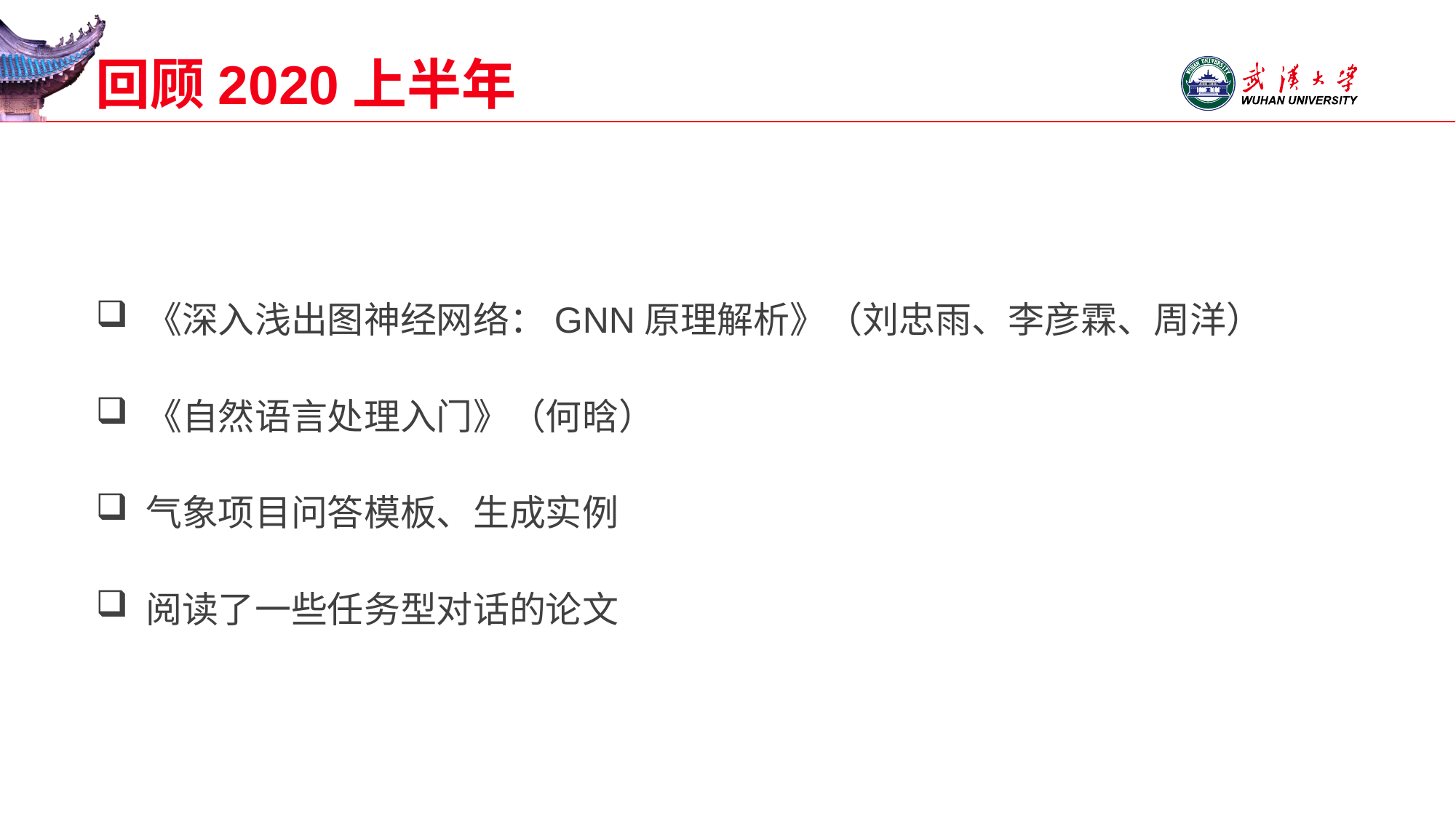

# 回顾2020上半年
 《深入浅出图神经网络：GNN原理解析》（刘忠雨、李彦霖、周洋）
 《自然语言处理入门》（何晗）
 气象项目问答模板、生成实例
 阅读了一些任务型对话的论文